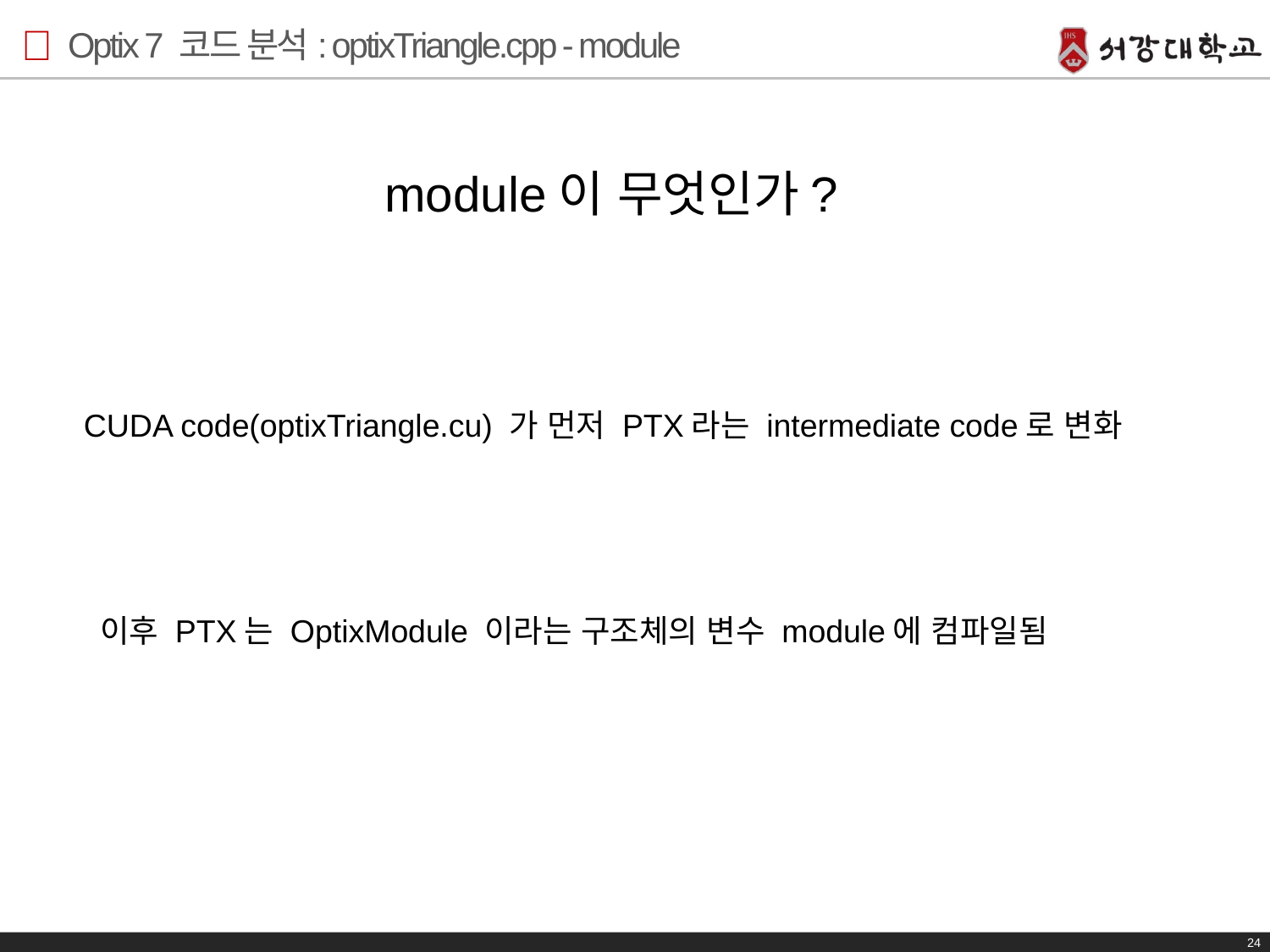

# Optix 7 코드 분석: optixTriangle.cpp - module
module이 무엇인가?
CUDA code(optixTriangle.cu) 가 먼저 PTX라는 intermediate code로 변화
이후 PTX는 OptixModule 이라는 구조체의 변수 module에 컴파일됨
24